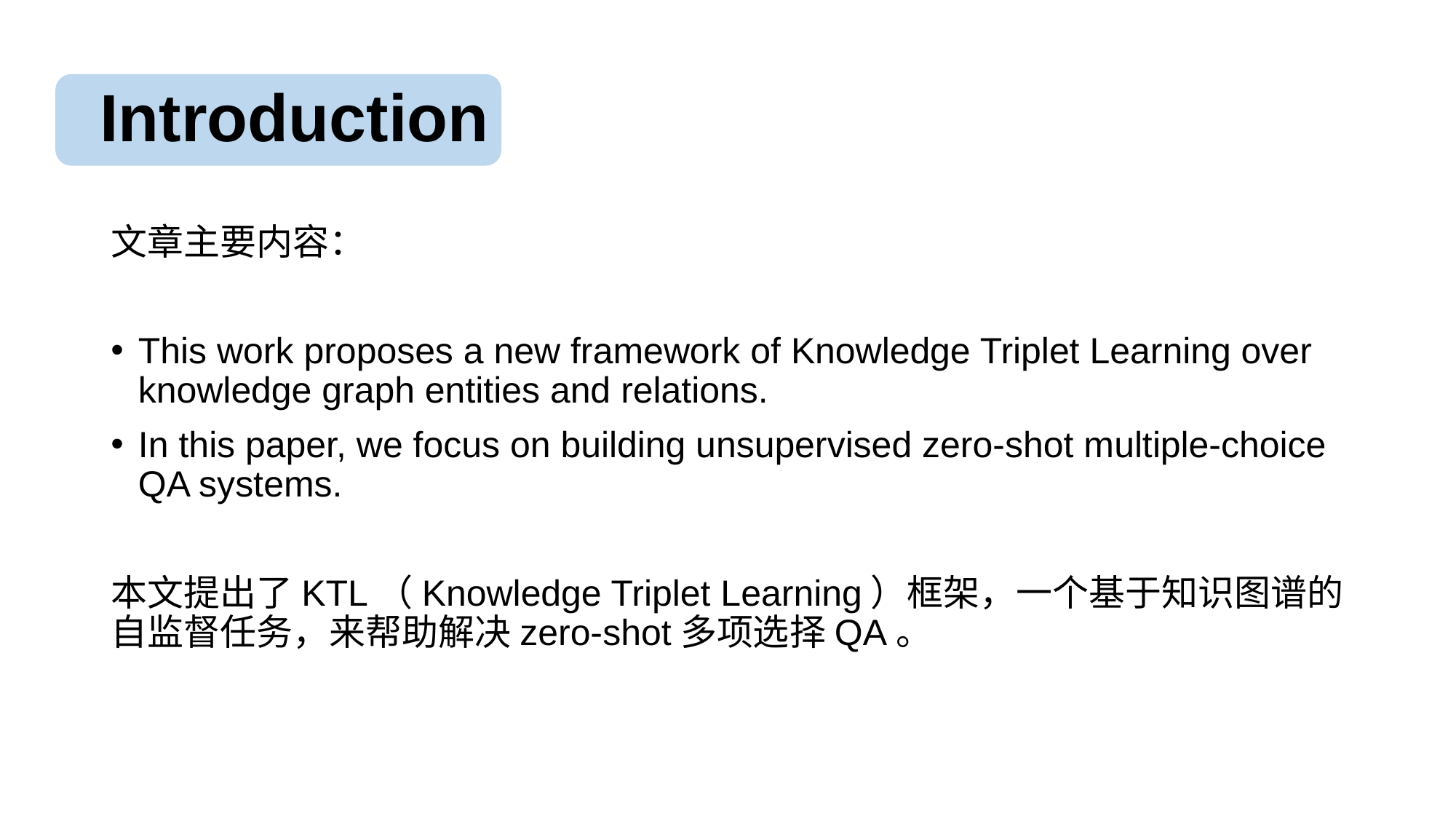

# Introduction

文章主要内容：

This work proposes a new framework of Knowledge Triplet Learning over knowledge graph entities and relations.
In this paper, we focus on building unsupervised zero-shot multiple-choice QA systems.

本文提出了KTL（Knowledge Triplet Learning）框架，一个基于知识图谱的自监督任务，来帮助解决zero-shot多项选择QA。